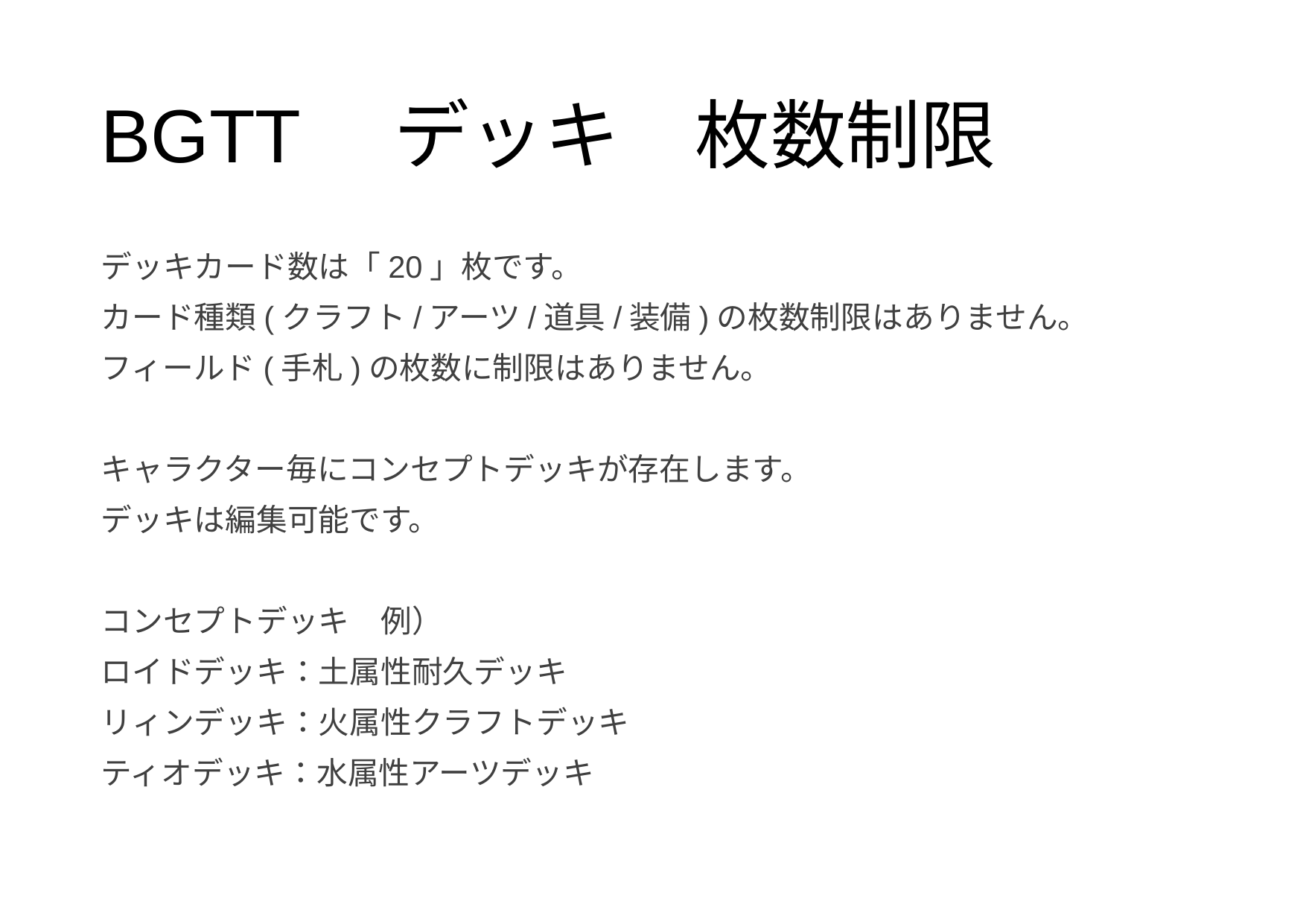

# BGTT　デッキ　枚数制限
デッキカード数は「20」枚です。
カード種類(クラフト/アーツ/道具/装備)の枚数制限はありません。
フィールド(手札)の枚数に制限はありません。

キャラクター毎にコンセプトデッキが存在します。
デッキは編集可能です。

コンセプトデッキ　例）
ロイドデッキ：土属性耐久デッキ
リィンデッキ：火属性クラフトデッキ
ティオデッキ：水属性アーツデッキ